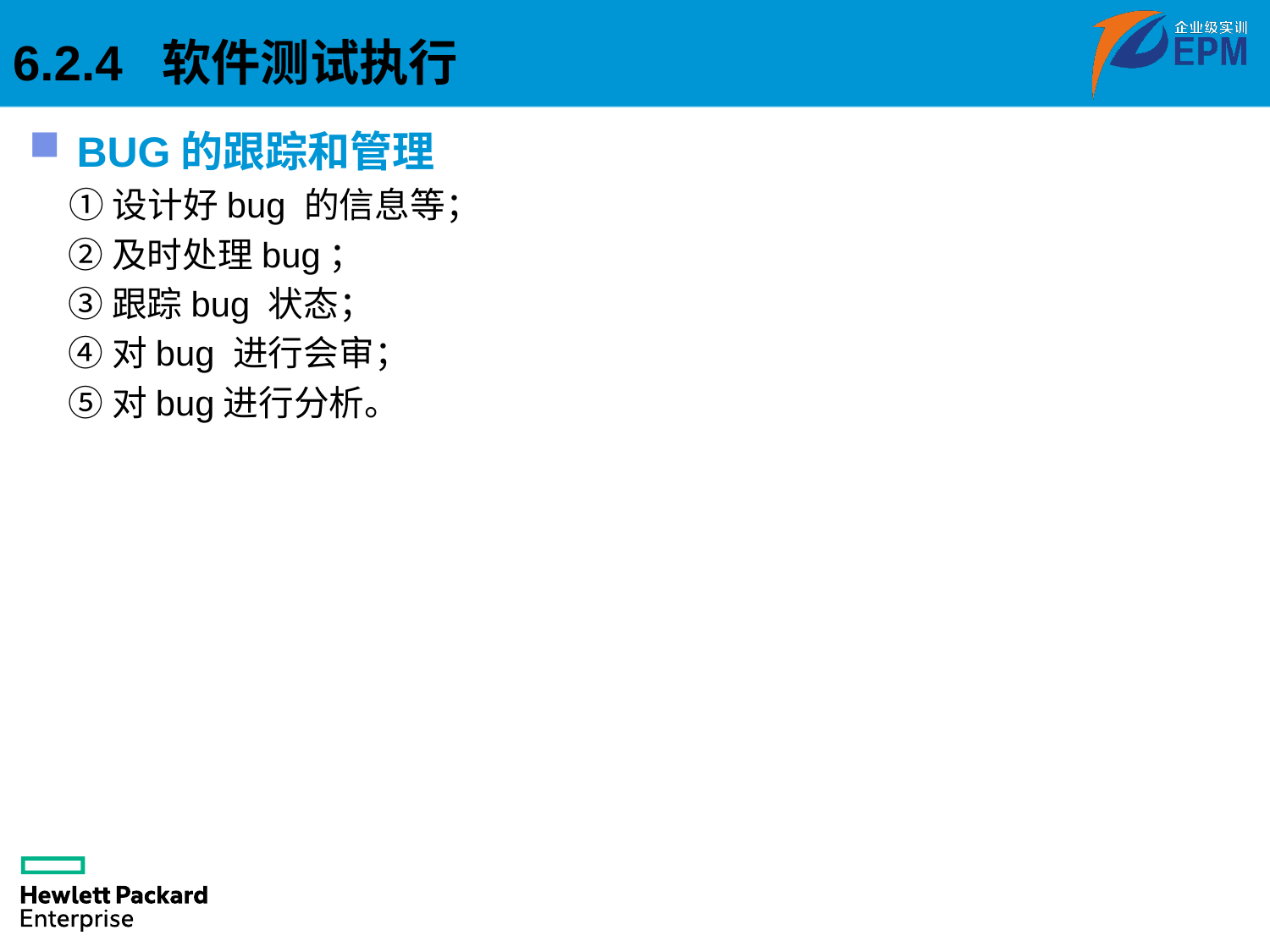

6.2.4  软件测试执行
BUG的跟踪和管理
     ①设计好bug 的信息等；
     ②及时处理bug；
     ③跟踪bug 状态；
     ④对bug 进行会审；
     ⑤对bug进行分析。